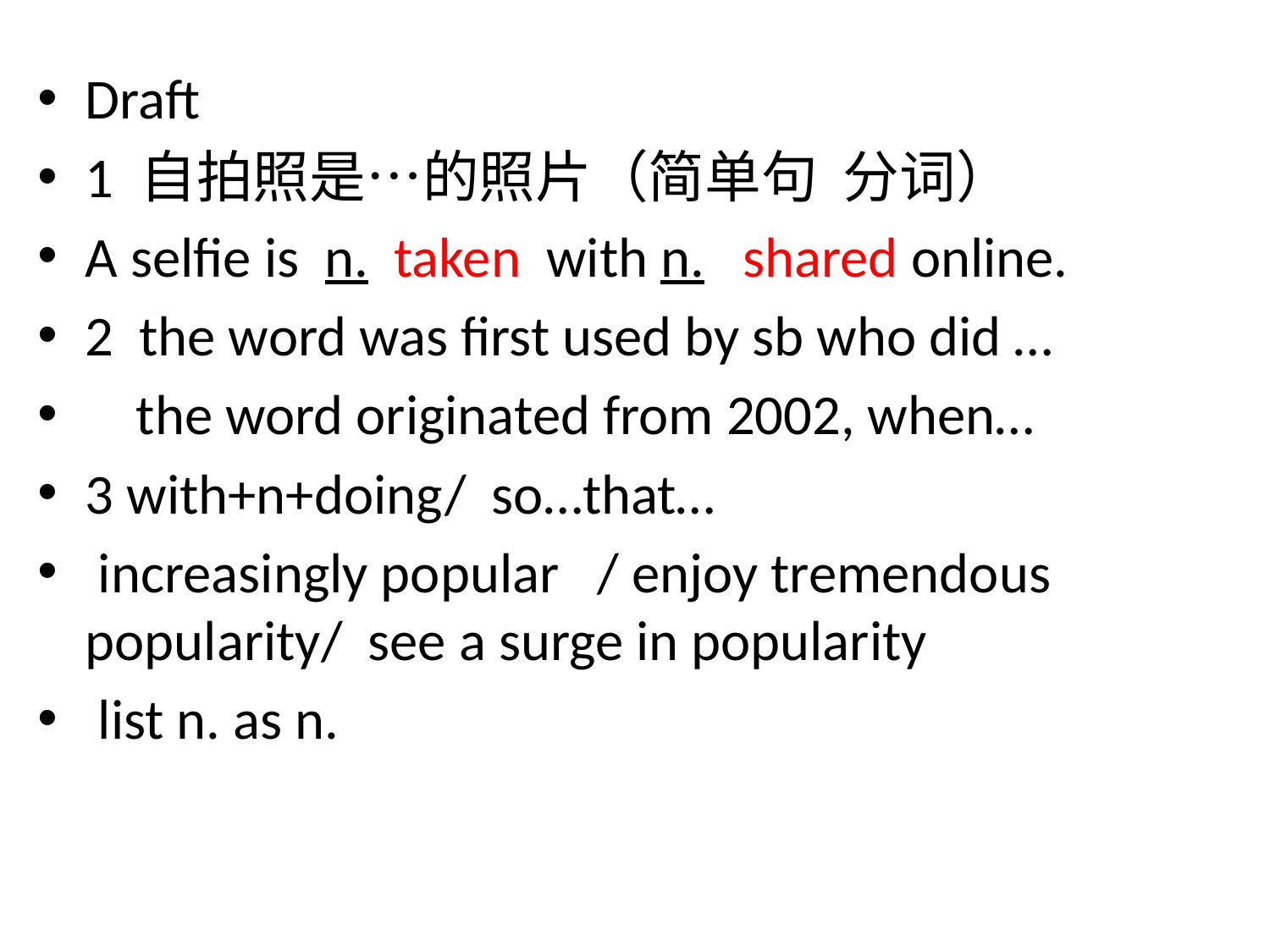

Draft
1 自拍照是…的照片（简单句  分词）
A selfie is  n.  taken  with n.   shared online.
2  the word was first used by sb who did …
    the word originated from 2002, when…
3 with+n+doing/  so…that…
 increasingly popular   / enjoy tremendous popularity/  see a surge in popularity
 list n. as n.